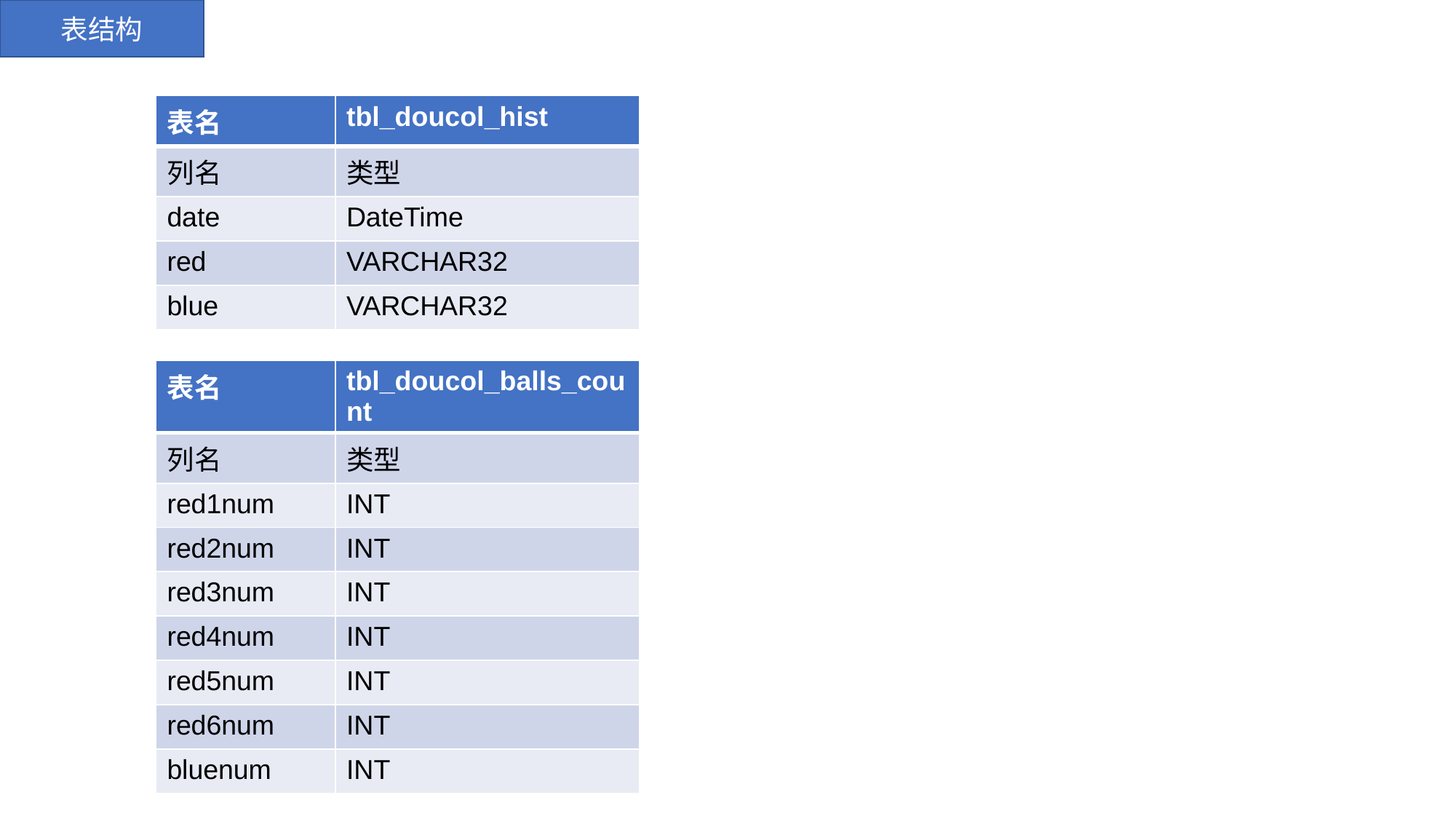

表结构
| 表名 | tbl\_doucol\_hist |
| --- | --- |
| 列名 | 类型 |
| date | DateTime |
| red | VARCHAR32 |
| blue | VARCHAR32 |
| 表名 | tbl\_doucol\_balls\_count |
| --- | --- |
| 列名 | 类型 |
| red1num | INT |
| red2num | INT |
| red3num | INT |
| red4num | INT |
| red5num | INT |
| red6num | INT |
| bluenum | INT |